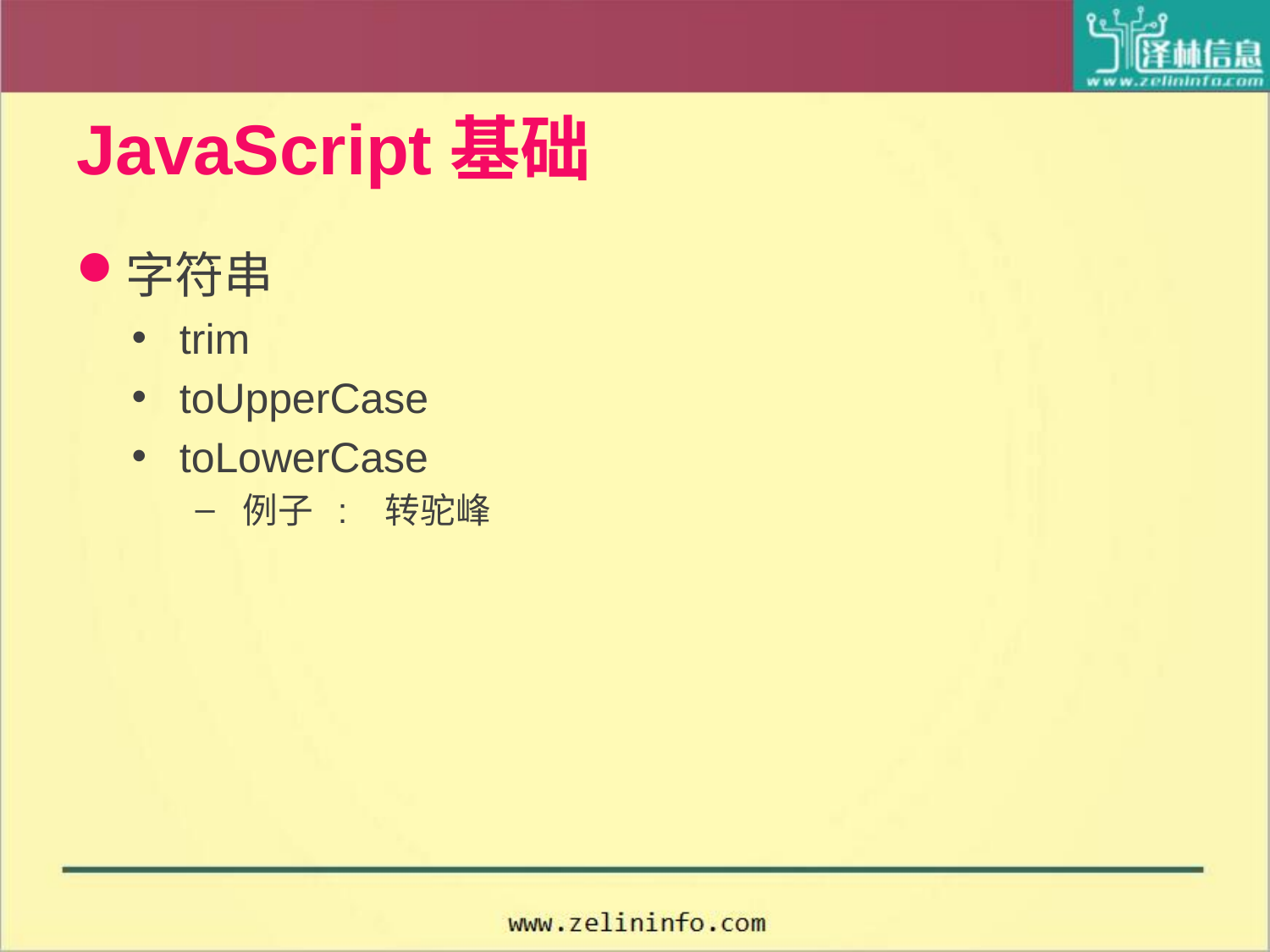

# JavaScript基础
字符串
trim
toUpperCase
toLowerCase
例子  :   转驼峰